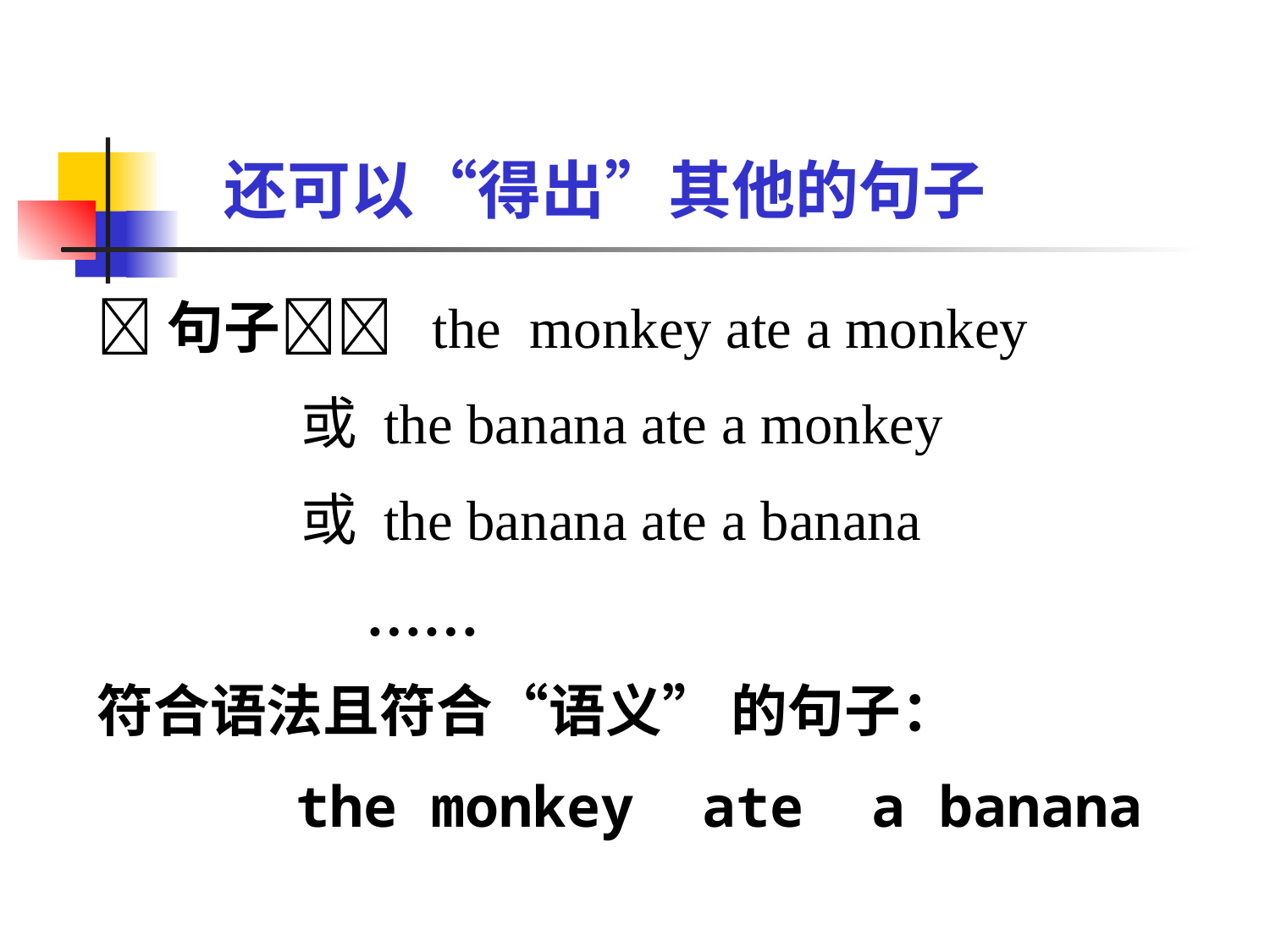

还可以“得出”其他的句子
<句子>⇒  the  monkey ate a monkey
               或 the banana ate a monkey
               或 the banana ate a banana
                   ……
符合语法且符合“语义” 的句子：
              the monkey  ate  a banana